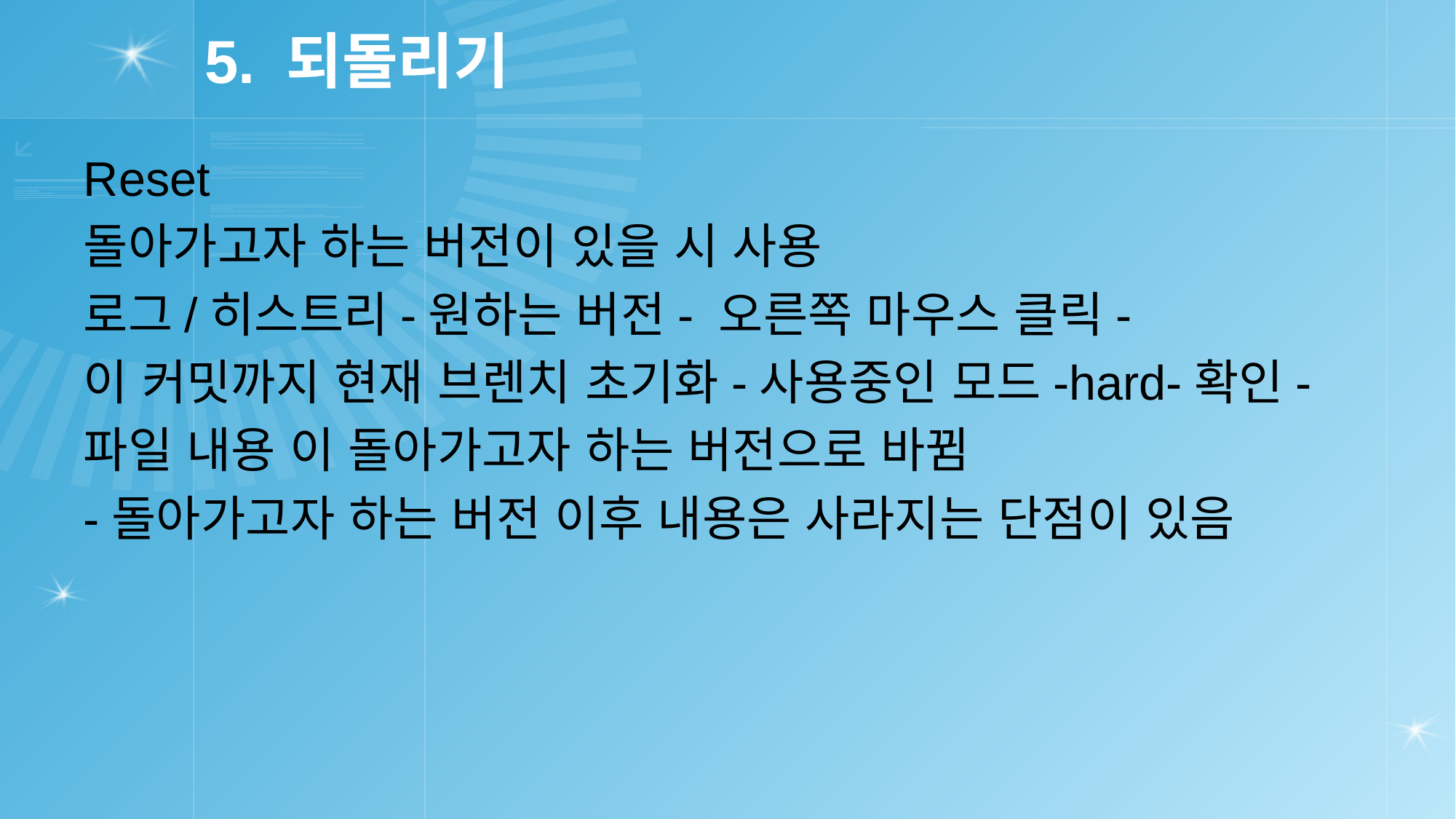

# 5. 되돌리기
Reset
돌아가고자 하는 버전이 있을 시 사용
로그/히스트리-원하는 버전- 오른쪽 마우스 클릭-
이 커밋까지 현재 브렌치 초기화-사용중인 모드-hard-확인-
파일 내용 이 돌아가고자 하는 버전으로 바뀜
-돌아가고자 하는 버전 이후 내용은 사라지는 단점이 있음